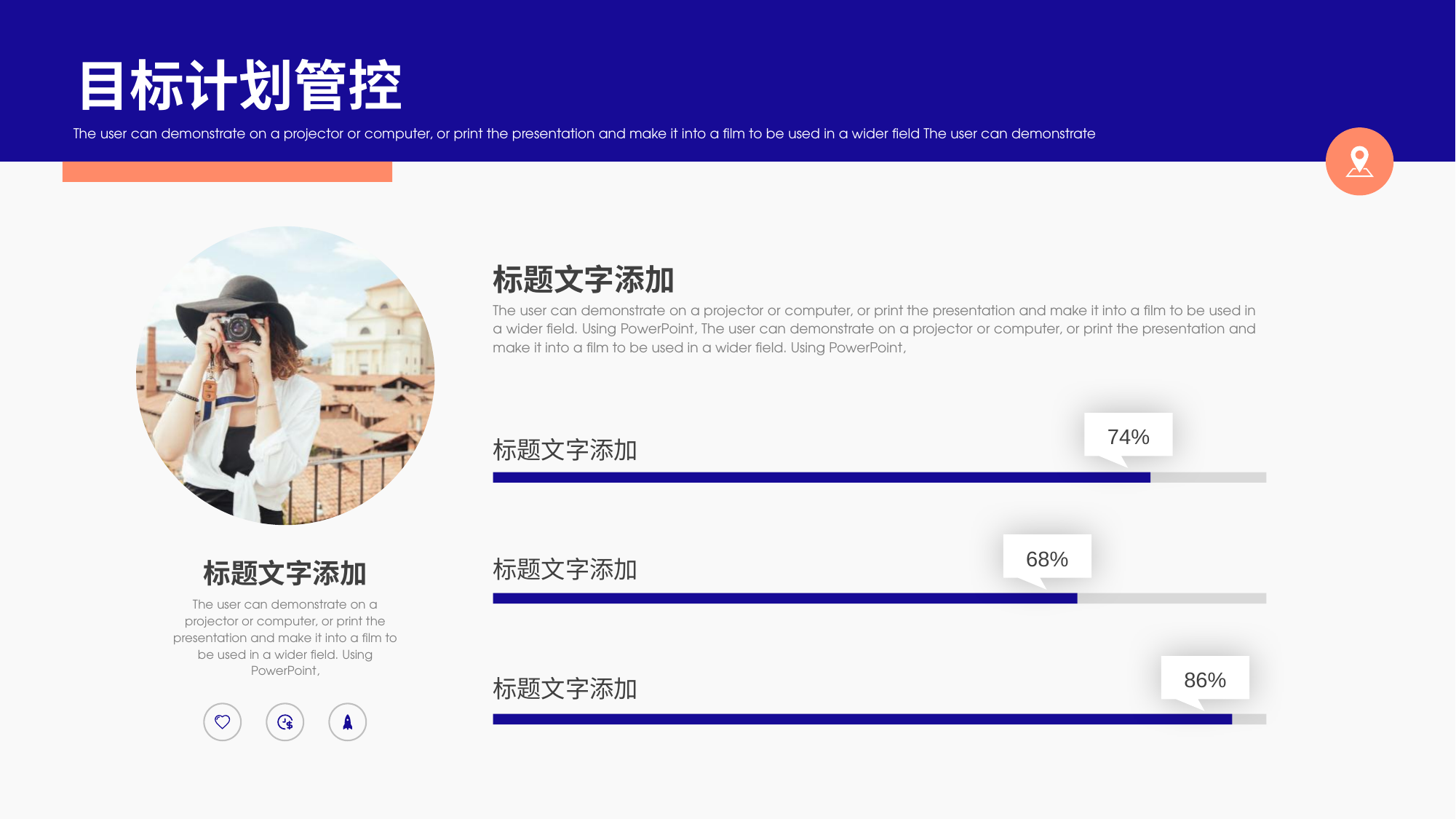

目标计划管控
The user can demonstrate on a projector or computer, or print the presentation and make it into a film to be used in a wider field The user can demonstrate

标题文字添加
The user can demonstrate on a projector or computer, or print the presentation and make it into a film to be used in a wider field. Using PowerPoint, The user can demonstrate on a projector or computer, or print the presentation and make it into a film to be used in a wider field. Using PowerPoint,

74%
标题文字添加

68%
标题文字添加

标题文字添加
The user can demonstrate on a projector or computer, or print the presentation and make it into a film to be used in a wider field. Using PowerPoint,

86%
标题文字添加